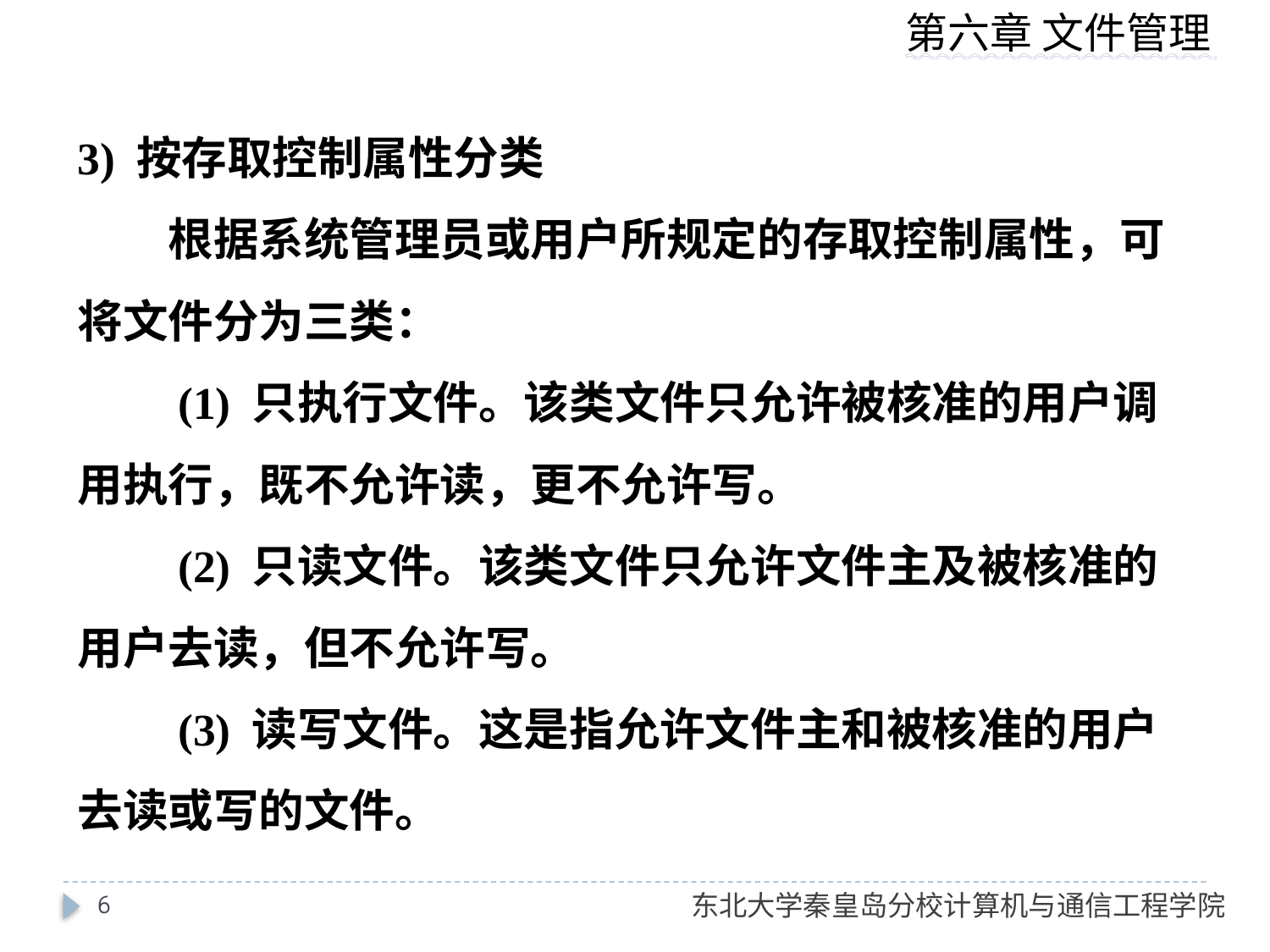

3) 按存取控制属性分类
　　根据系统管理员或用户所规定的存取控制属性，可将文件分为三类：
　　(1) 只执行文件。该类文件只允许被核准的用户调用执行，既不允许读，更不允许写。
　　(2) 只读文件。该类文件只允许文件主及被核准的用户去读，但不允许写。
　　(3) 读写文件。这是指允许文件主和被核准的用户去读或写的文件。

6